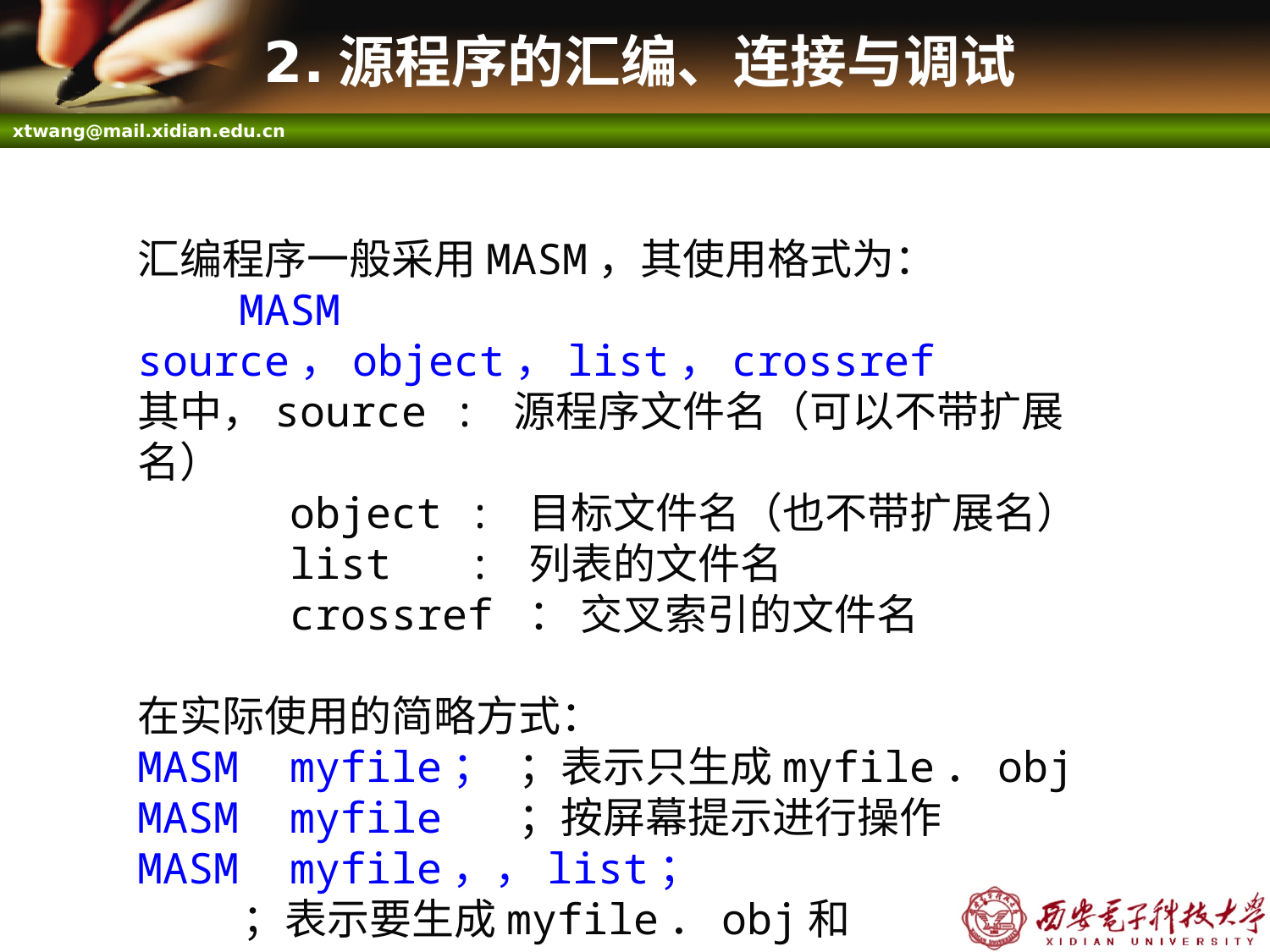

# 2.源程序的汇编、连接与调试
汇编程序一般采用MASM，其使用格式为：
    MASM  source，object，list，crossref
其中，source : 源程序文件名（可以不带扩展名）
      object : 目标文件名（也不带扩展名）
      list   : 列表的文件名
      crossref ： 交叉索引的文件名

在实际使用的简略方式：
MASM  myfile；	；表示只生成myfile．obj
MASM  myfile	；按屏幕提示进行操作
MASM  myfile，，list；
          ；表示要生成myfile．obj和myfile．lst